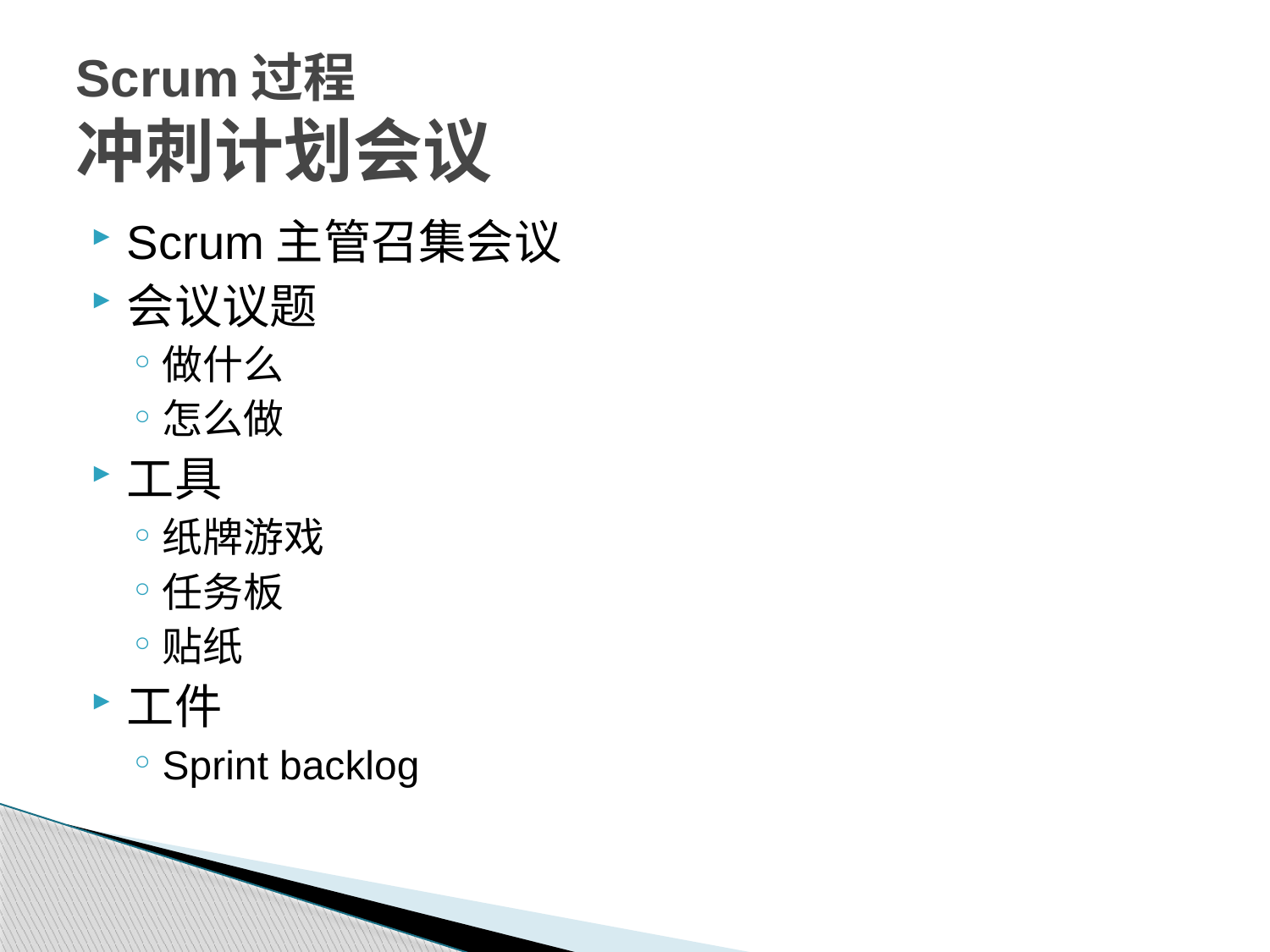

# Scrum过程 冲刺计划会议
Scrum主管召集会议
会议议题
做什么
怎么做
工具
纸牌游戏
任务板
贴纸
工件
Sprint backlog